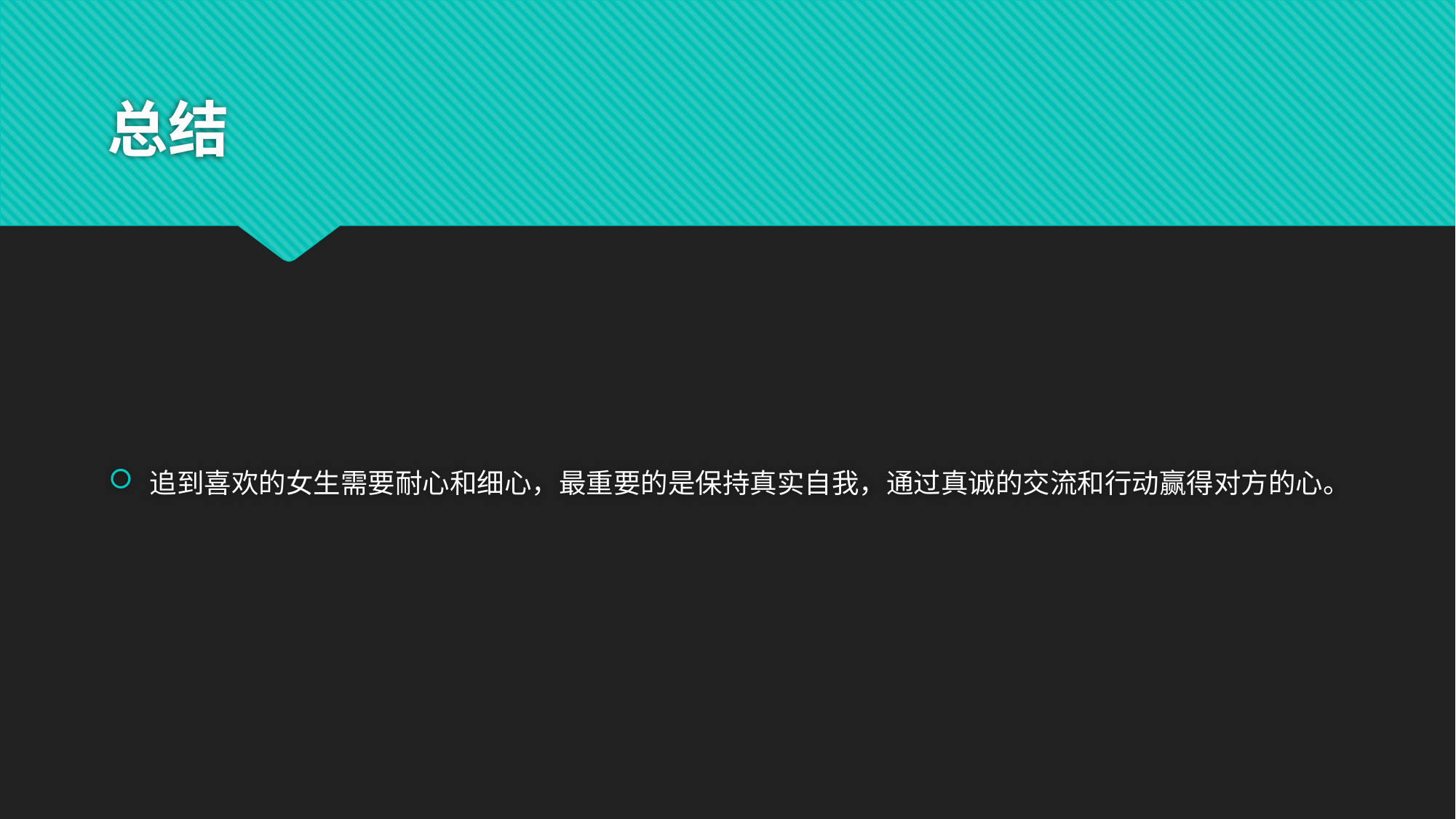

# 总结
追到喜欢的女生需要耐心和细心，最重要的是保持真实自我，通过真诚的交流和行动赢得对方的心。